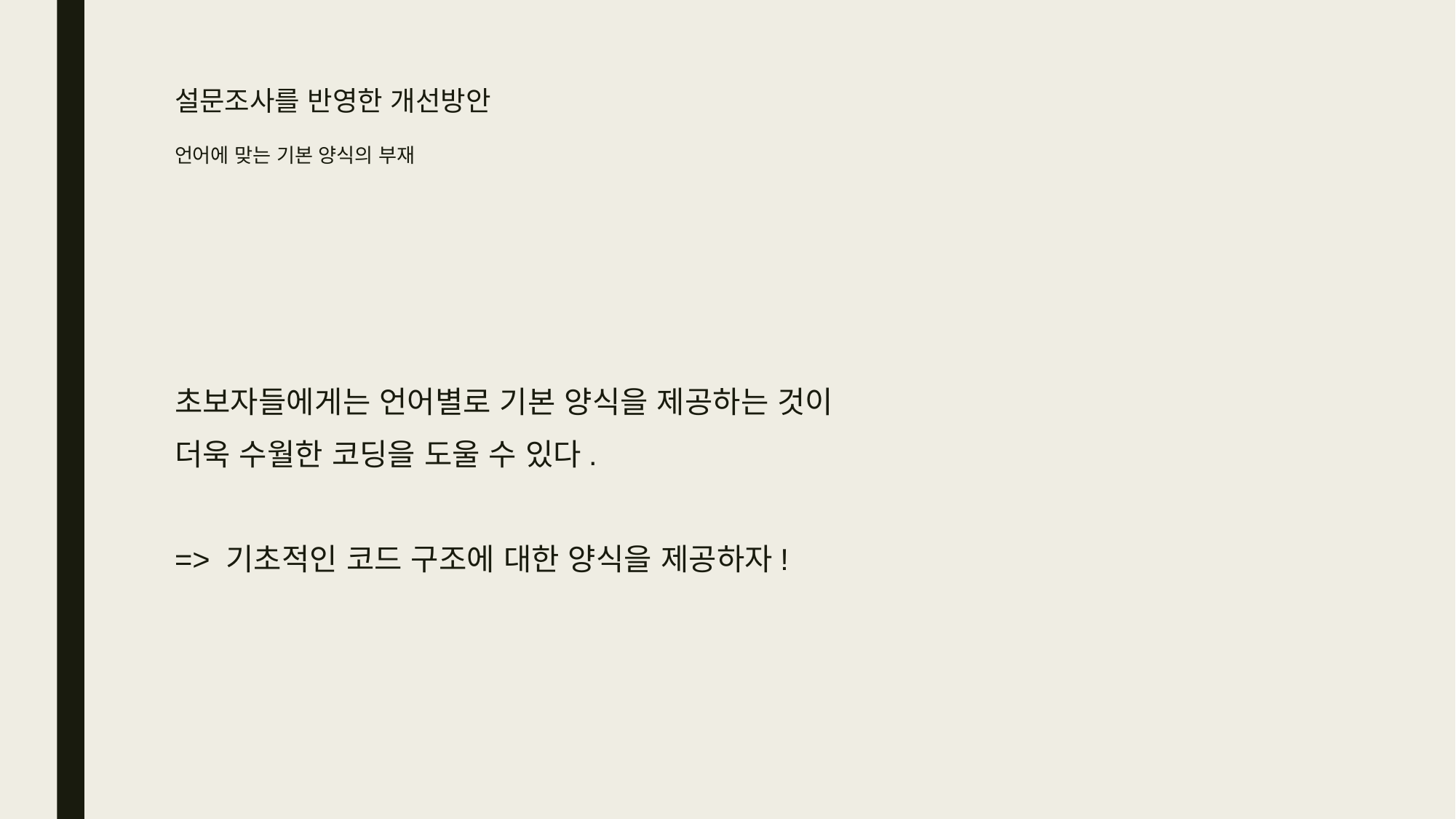

# 설문조사를 반영한 개선방안 언어에 맞는 기본 양식의 부재

초보자들에게는 언어별로 기본 양식을 제공하는 것이
더욱 수월한 코딩을 도울 수 있다.

=> 기초적인 코드 구조에 대한 양식을 제공하자!